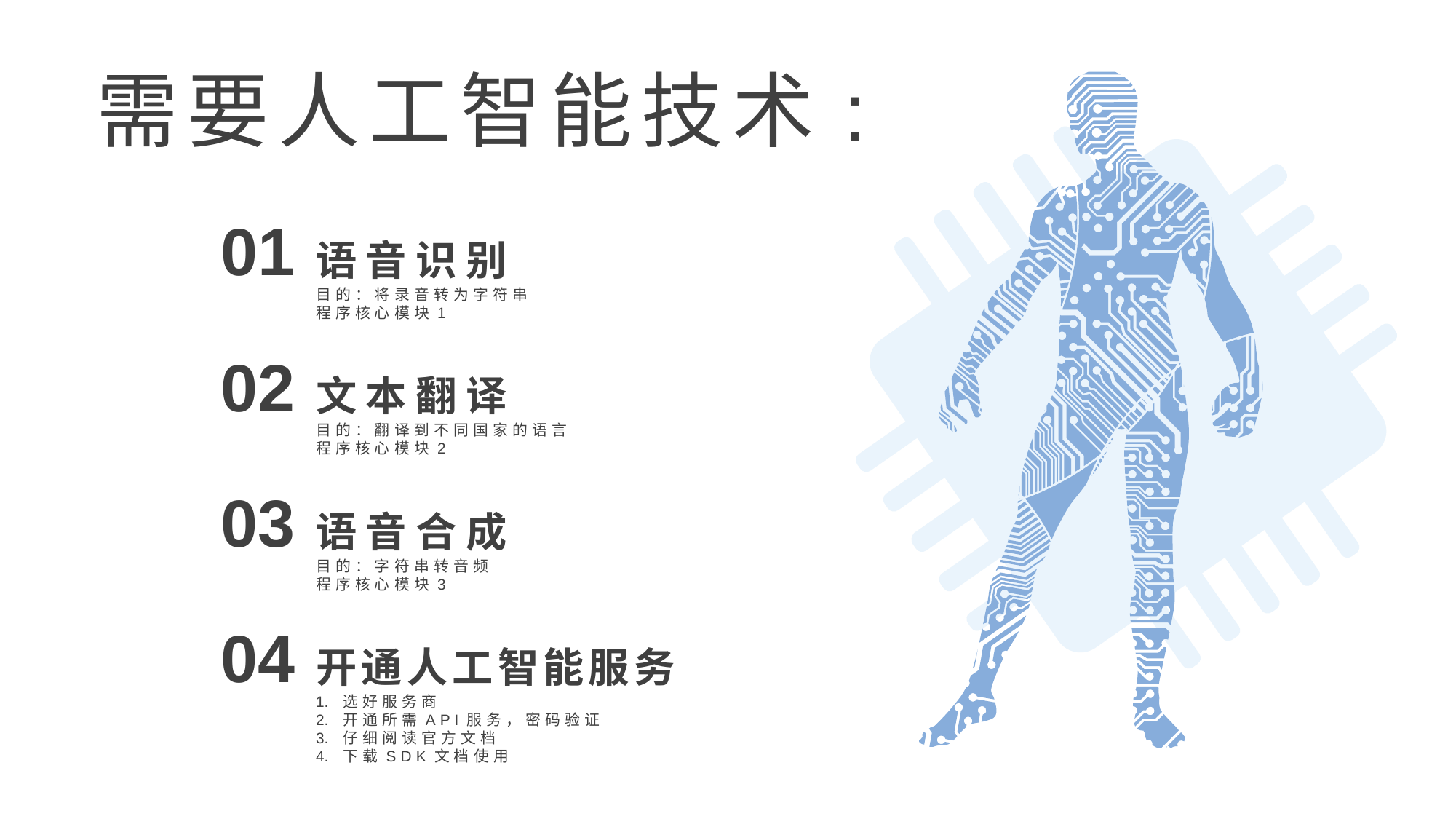

需要人工智能技术:

01
语音识别

目的：将录音转为字符串
程序核心模块1
02
文本翻译
目的：翻译到不同国家的语言
程序核心模块2
03
语音合成
目的：字符串转音频
程序核心模块3
04
开通人工智能服务
选好服务商
开通所需API服务，密码验证
仔细阅读官方文档
下载SDK文档使用